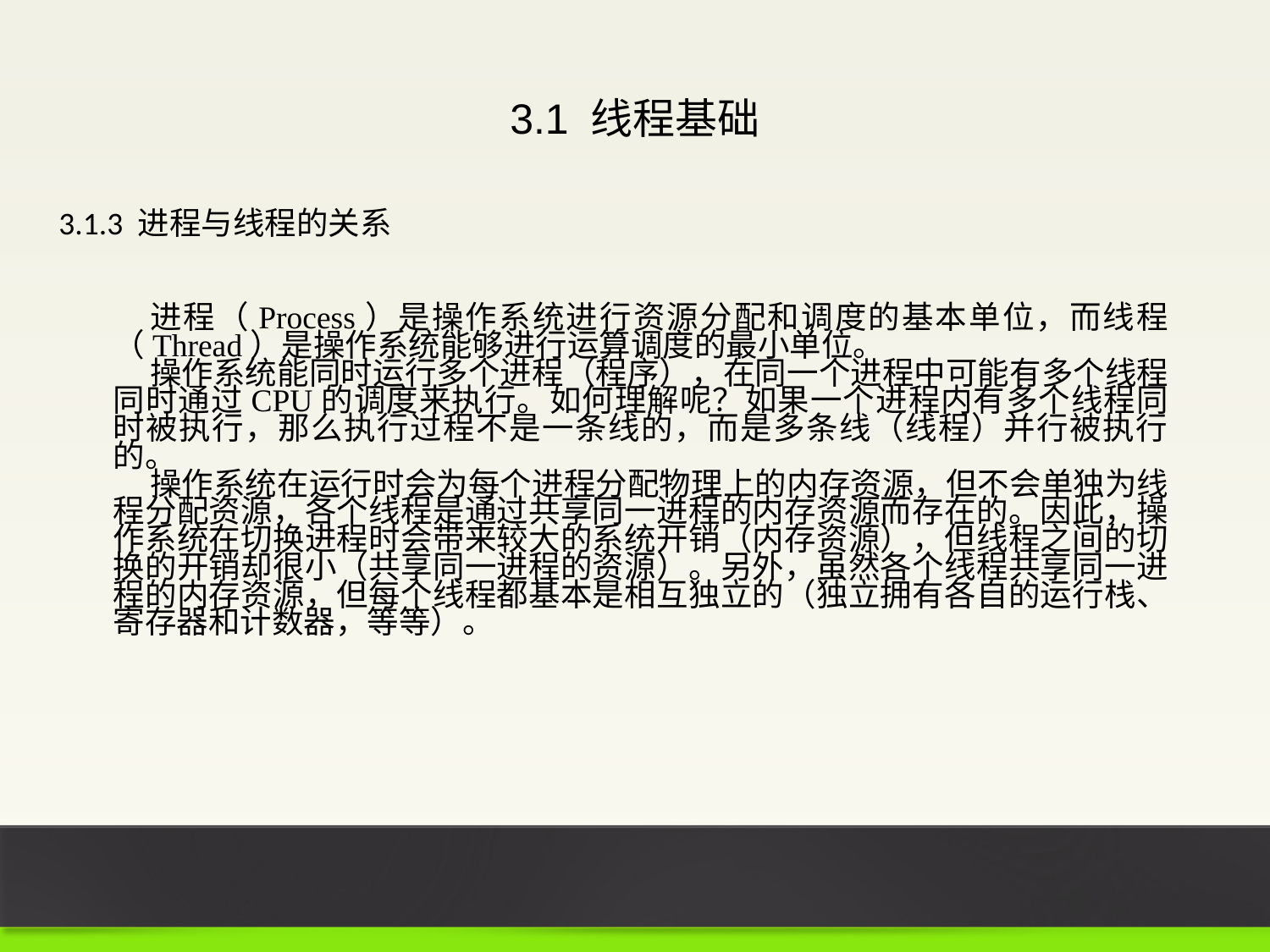

3.1 线程基础
3.1.3 进程与线程的关系
进程（Process）是操作系统进行资源分配和调度的基本单位，而线程（Thread）是操作系统能够进行运算调度的最小单位。
操作系统能同时运行多个进程（程序），在同一个进程中可能有多个线程同时通过CPU的调度来执行。如何理解呢？如果一个进程内有多个线程同时被执行，那么执行过程不是一条线的，而是多条线（线程）并行被执行的。
操作系统在运行时会为每个进程分配物理上的内存资源，但不会单独为线程分配资源，各个线程是通过共享同一进程的内存资源而存在的。因此，操作系统在切换进程时会带来较大的系统开销（内存资源），但线程之间的切换的开销却很小（共享同一进程的资源）。另外，虽然各个线程共享同一进程的内存资源，但每个线程都基本是相互独立的（独立拥有各自的运行栈、寄存器和计数器，等等）。